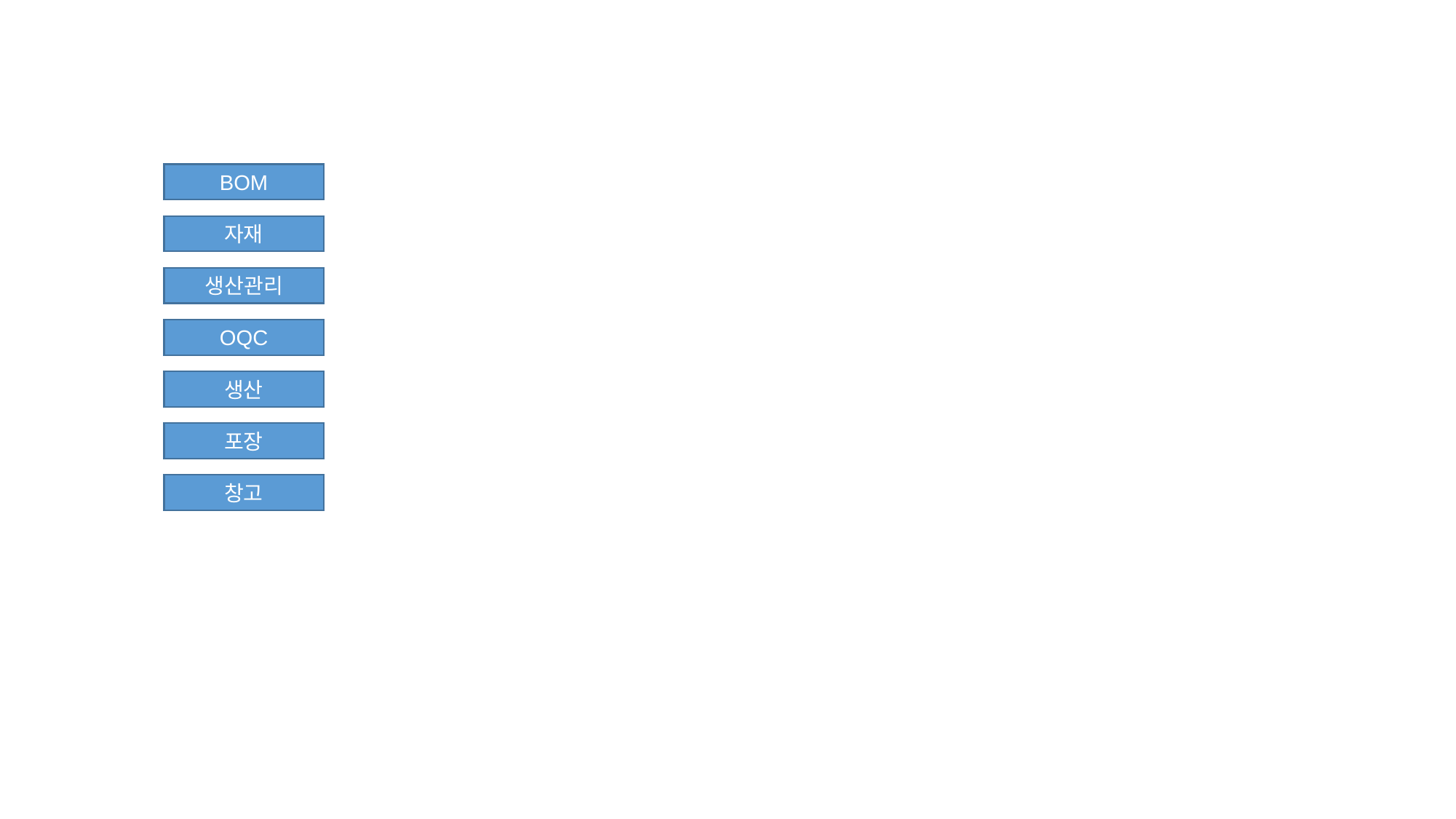

BOM
자재
생산관리
OQC
생산
포장
창고